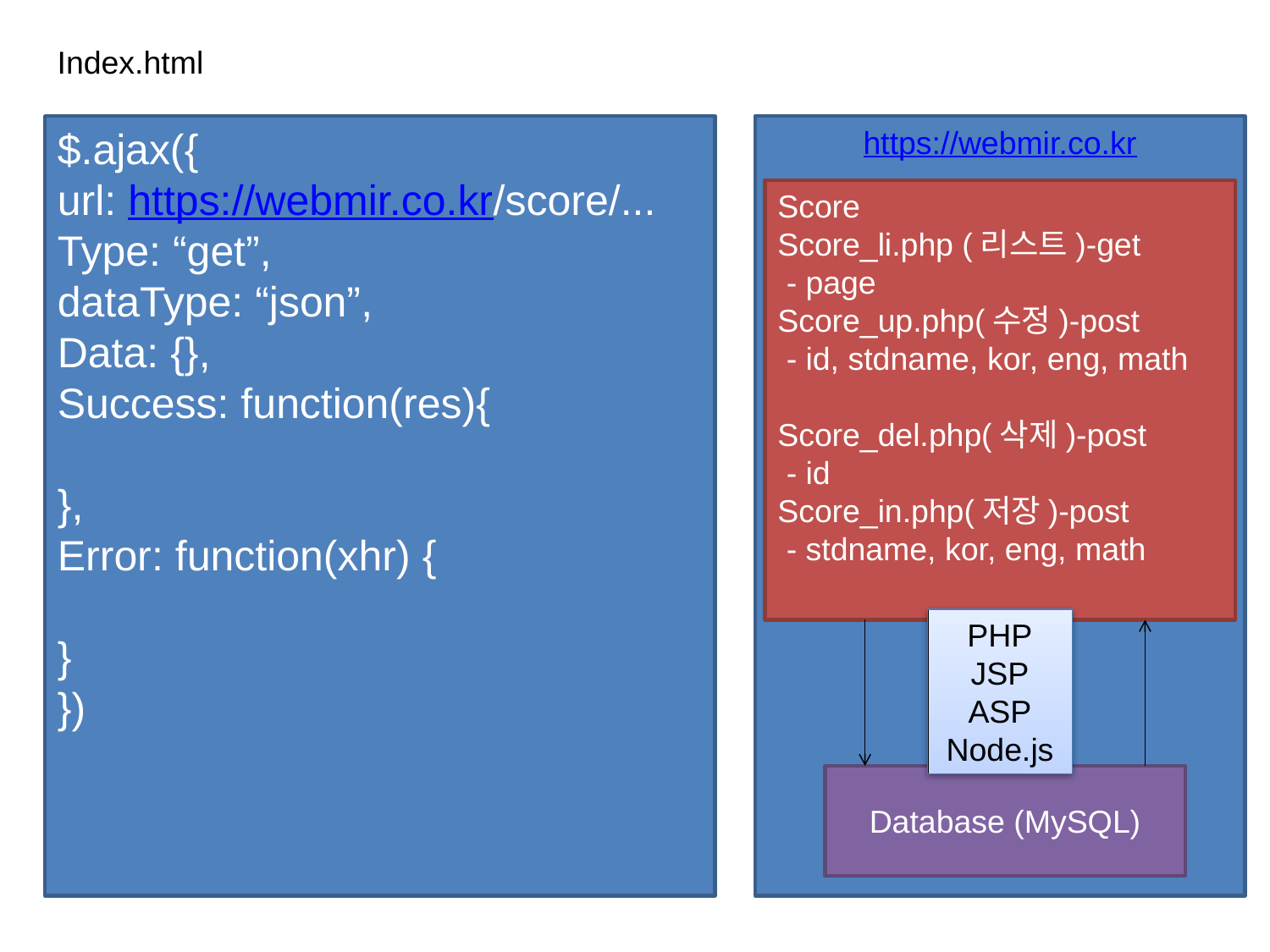

Index.html
$.ajax({
url: https://webmir.co.kr/score/...
Type: “get”,
dataType: “json”,
Data: {},
Success: function(res){

},
Error: function(xhr) {

}
})
https://webmir.co.kr

Score
Score_li.php (리스트)-get
 - page
Score_up.php(수정)-post
 - id, stdname, kor, eng, math

Score_del.php(삭제)-post
 - id
Score_in.php(저장)-post
 - stdname, kor, eng, math
PHP
JSP
ASP
Node.js
Database (MySQL)